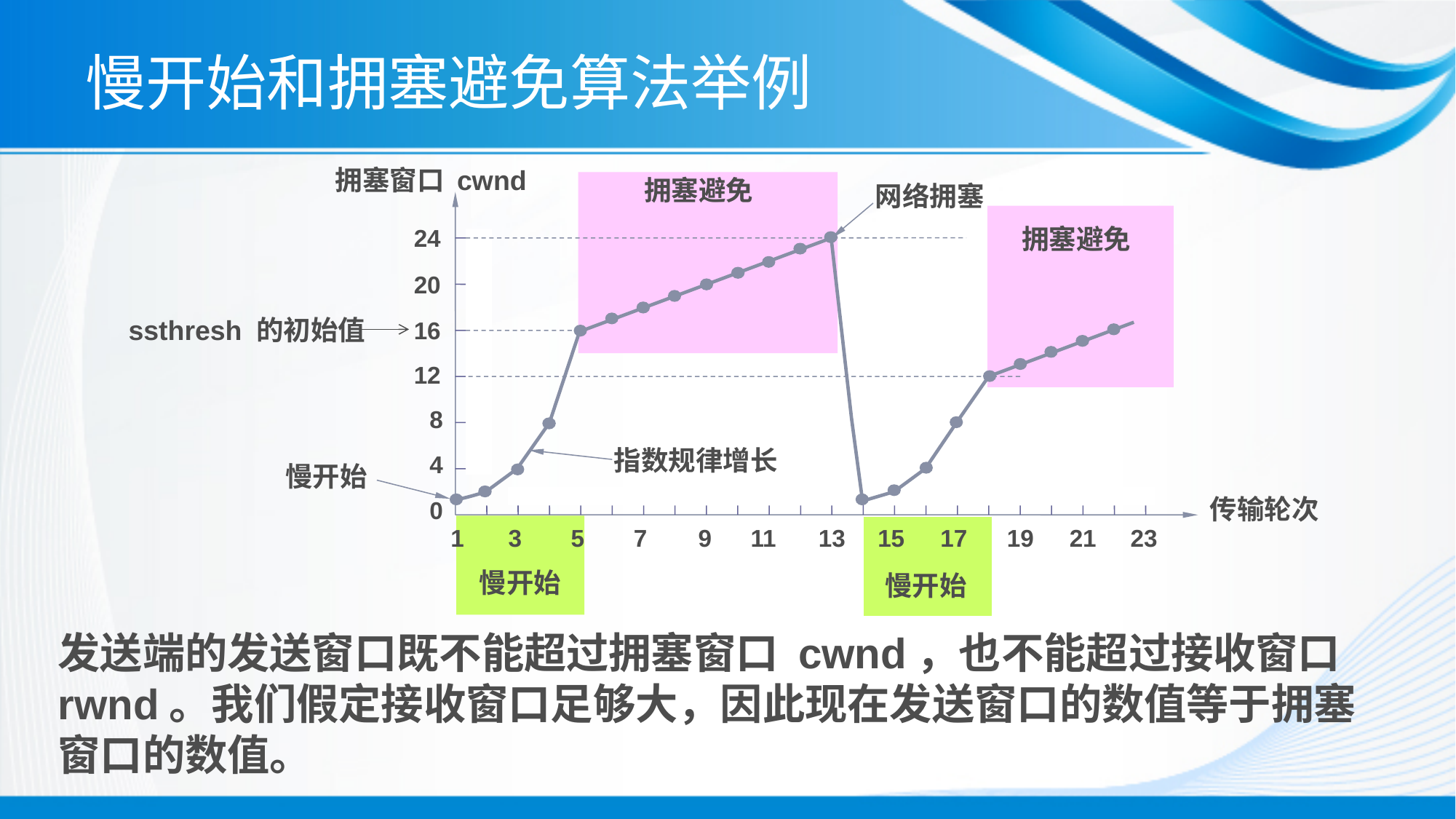

慢开始和拥塞避免算法举例
拥塞窗口 cwnd
拥塞避免

网络拥塞

拥塞避免
24

20

ssthresh 的初始值
16

12

8

指数规律增长
4

慢开始

传输轮次

0

1
3
5
7
9
11
13
15
17
19
21
23
慢开始
慢开始
发送端的发送窗口既不能超过拥塞窗口 cwnd，也不能超过接收窗口 rwnd。我们假定接收窗口足够大，因此现在发送窗口的数值等于拥塞窗口的数值。